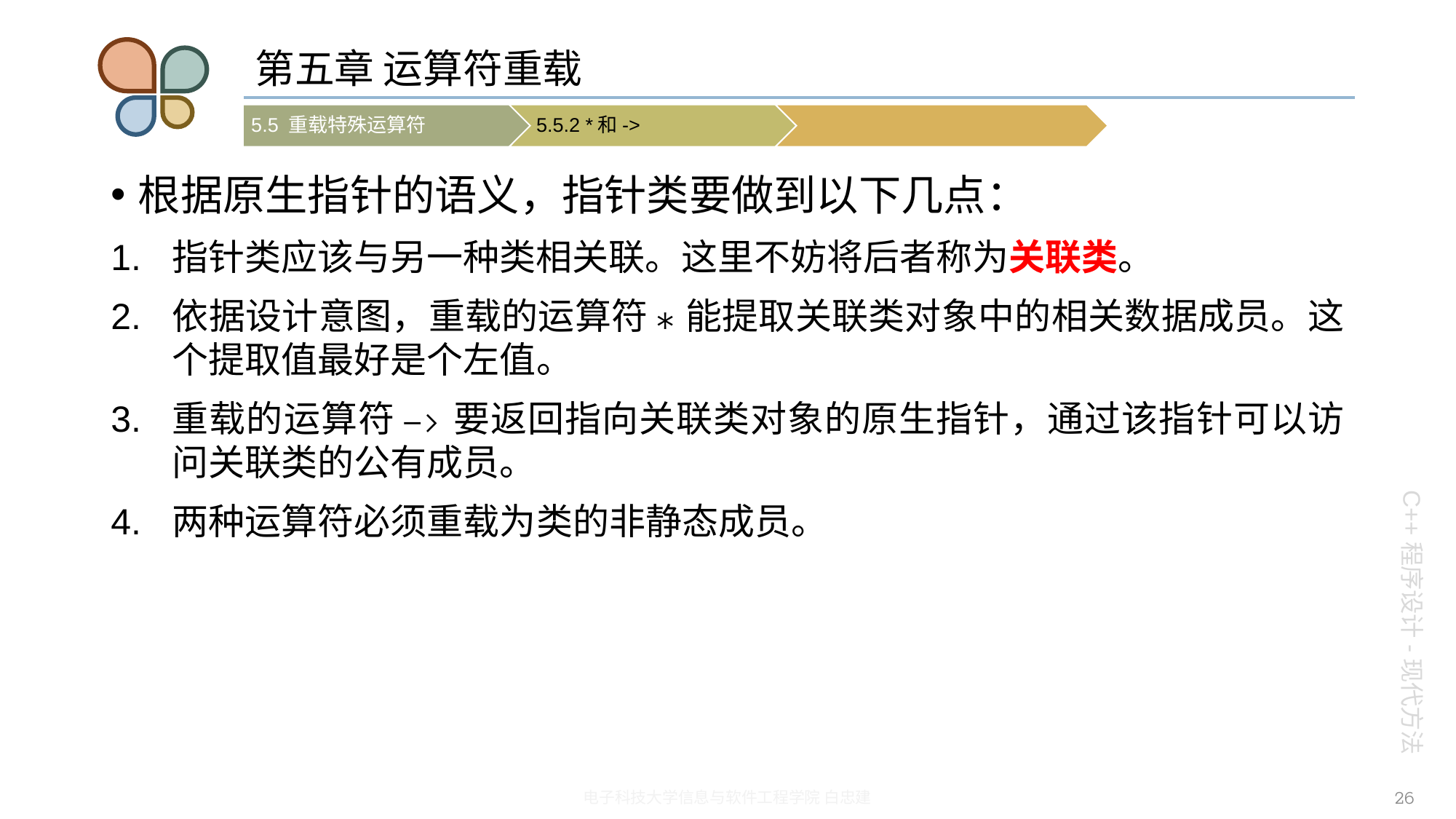

# 第五章 运算符重载
5.5 重载特殊运算符
5.5.2 *和->

根据原生指针的语义，指针类要做到以下几点：
指针类应该与另一种类相关联。这里不妨将后者称为关联类。
依据设计意图，重载的运算符*能提取关联类对象中的相关数据成员。这个提取值最好是个左值。
重载的运算符->要返回指向关联类对象的原生指针，通过该指针可以访问关联类的公有成员。
两种运算符必须重载为类的非静态成员。
26